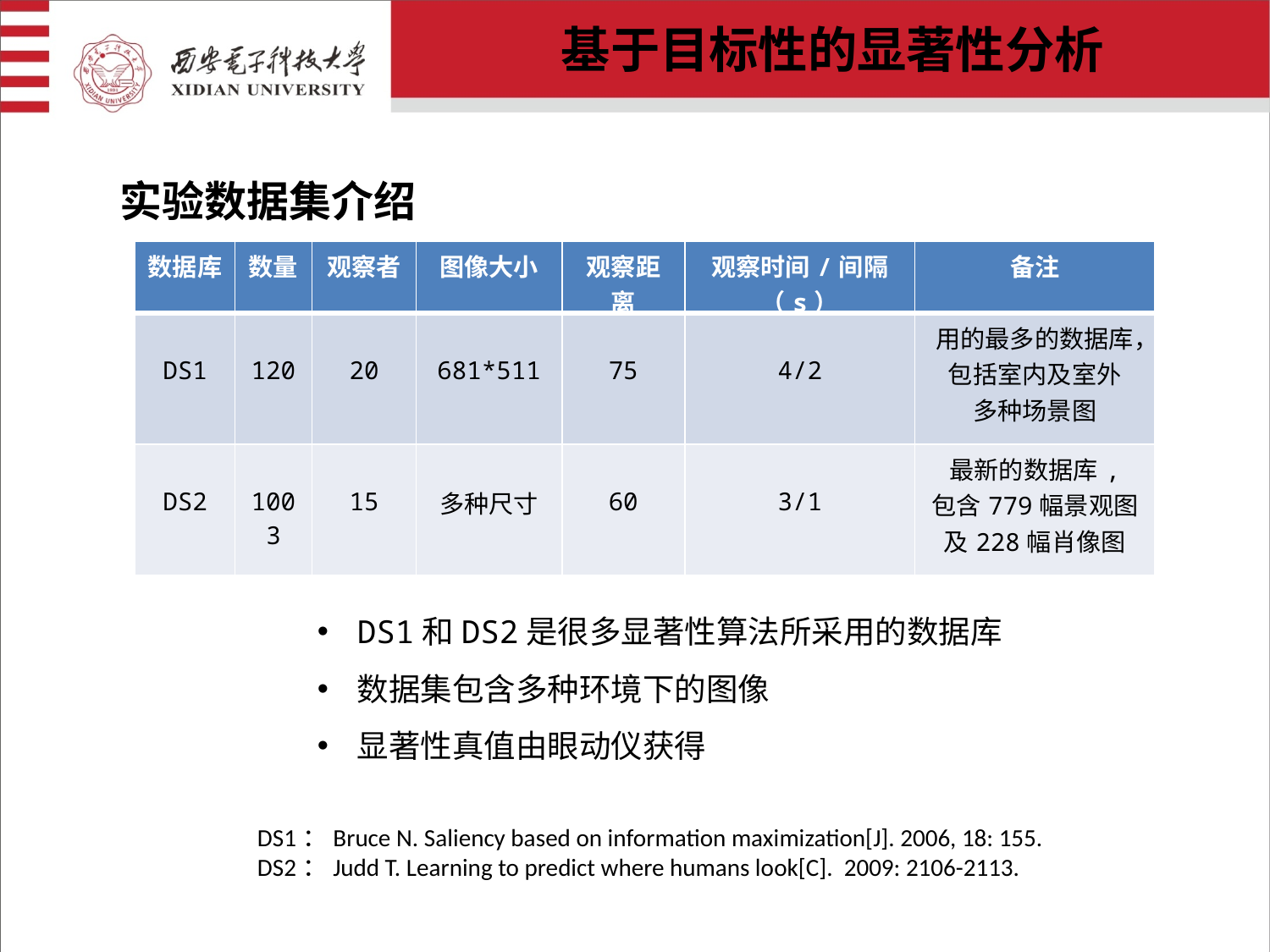

# 基于目标性的显著性分析
实验数据集介绍
| 数据库 | 数量 | 观察者 | 图像大小 | 观察距离 | 观察时间/间隔（s） | 备注 |
| --- | --- | --- | --- | --- | --- | --- |
| DS1 | 120 | 20 | 681\*511 | 75 | 4/2 | 用的最多的数据库， 包括室内及室外 多种场景图 |
| DS2 | 1003 | 15 | 多种尺寸 | 60 | 3/1 | 最新的数据库, 包含779幅景观图 及228幅肖像图 |
DS1和DS2是很多显著性算法所采用的数据库
数据集包含多种环境下的图像
显著性真值由眼动仪获得
DS1：Bruce N. Saliency based on information maximization[J]. 2006, 18: 155.
DS2：Judd T. Learning to predict where humans look[C].  2009: 2106-2113.